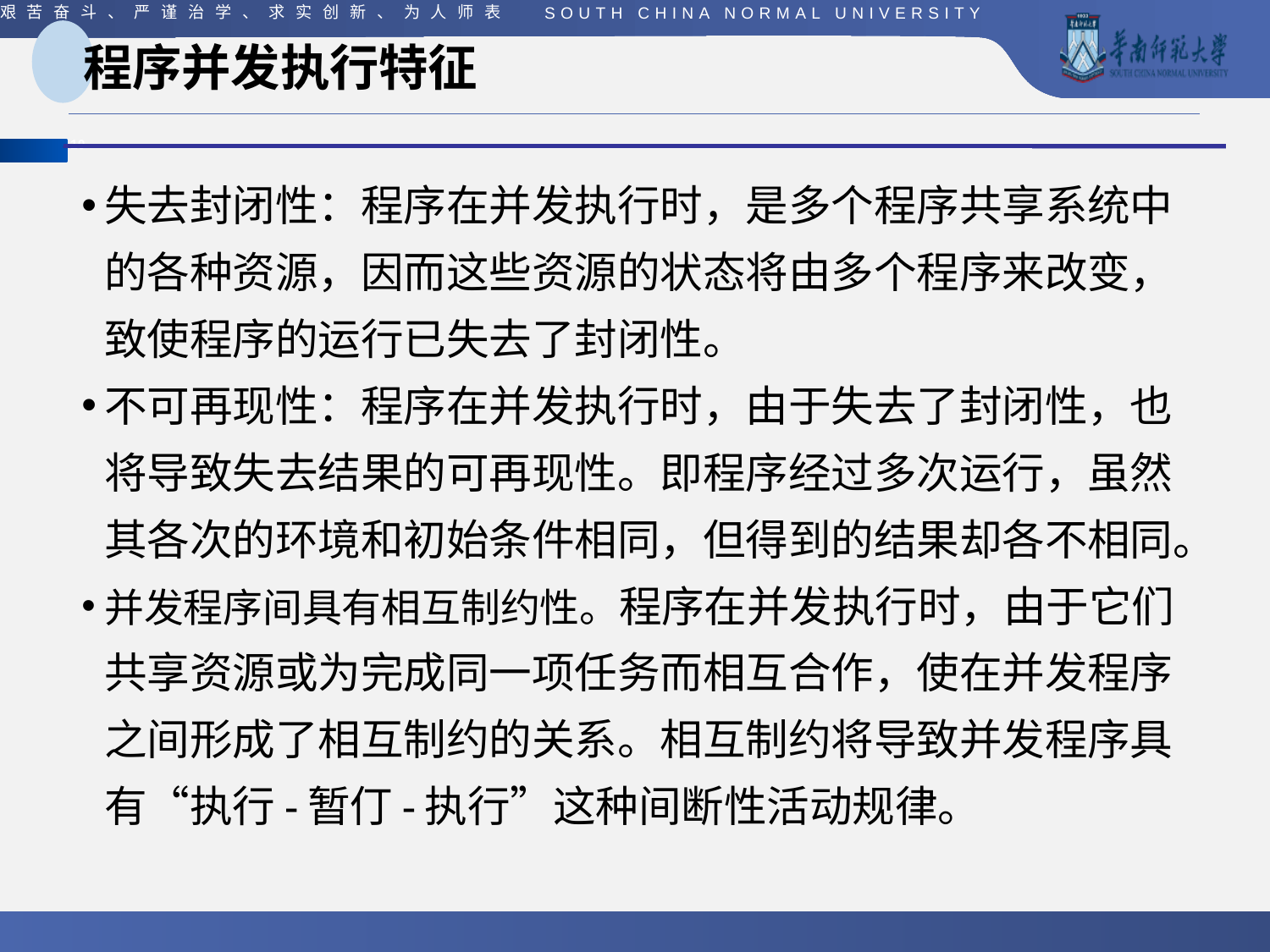

# 程序并发执行特征
失去封闭性：程序在并发执行时，是多个程序共享系统中的各种资源，因而这些资源的状态将由多个程序来改变，致使程序的运行已失去了封闭性。
不可再现性：程序在并发执行时，由于失去了封闭性，也将导致失去结果的可再现性。即程序经过多次运行，虽然其各次的环境和初始条件相同，但得到的结果却各不相同。
并发程序间具有相互制约性。程序在并发执行时，由于它们共享资源或为完成同一项任务而相互合作，使在并发程序之间形成了相互制约的关系。相互制约将导致并发程序具有“执行-暂仃-执行”这种间断性活动规律。

10